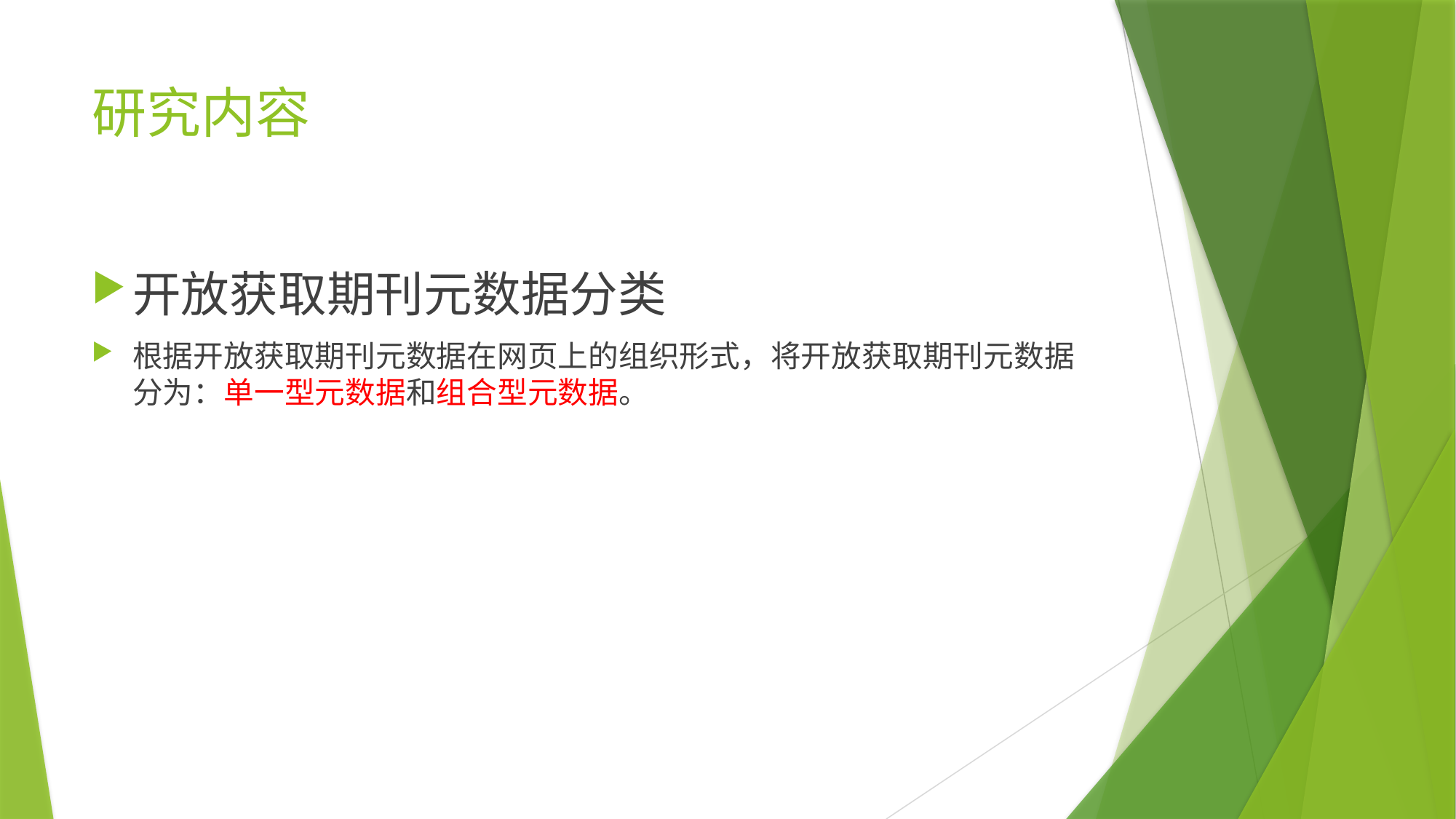

# 研究内容
开放获取期刊元数据分类
根据开放获取期刊元数据在网页上的组织形式，将开放获取期刊元数据分为：单一型元数据和组合型元数据。